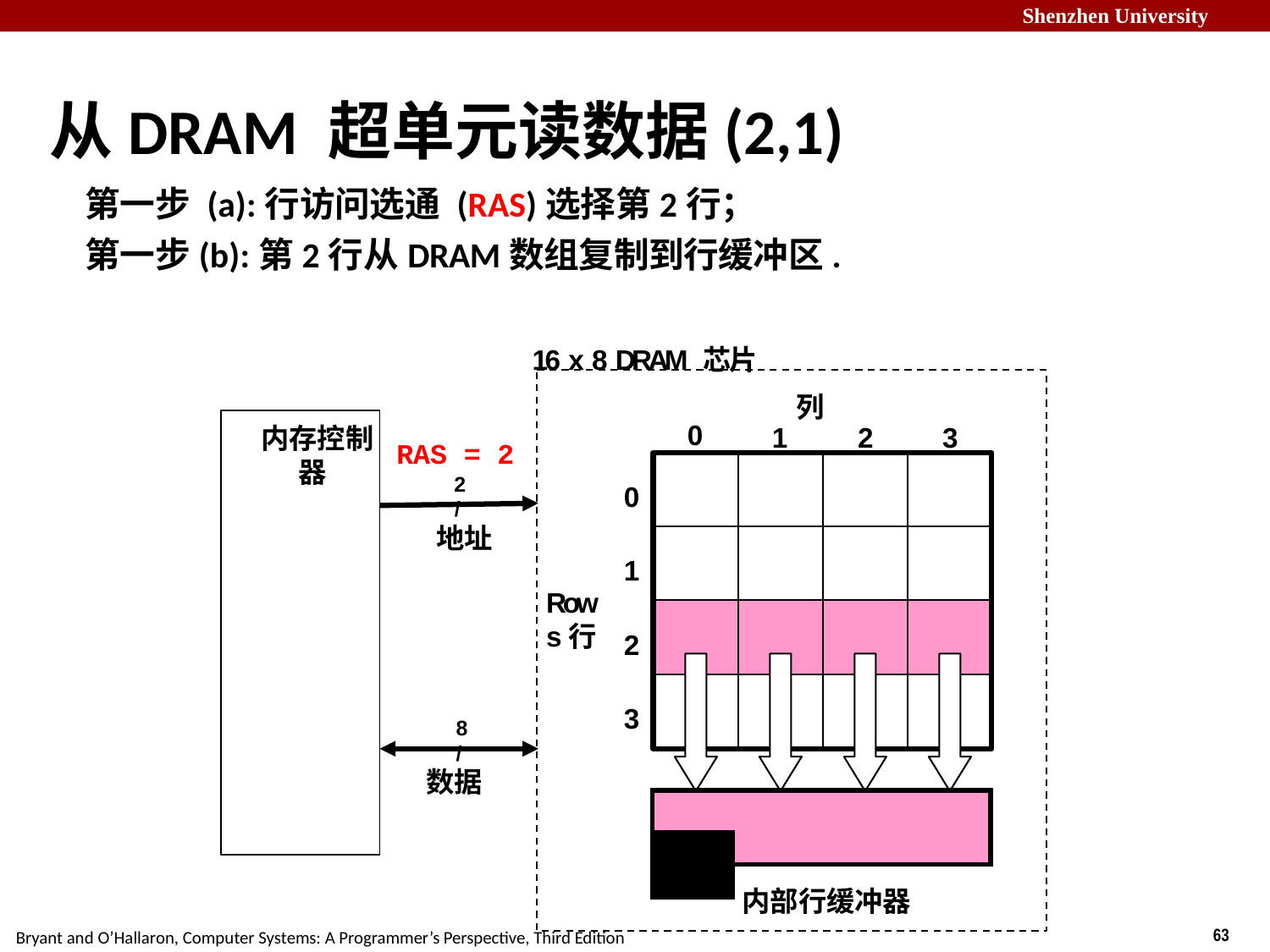

# 从DRAM 超单元读数据(2,1)
第一步 (a):行访问选通 (RAS)选择第2行；
第一步(b):第2行从DRAM数组复制到行缓冲区.

16 x 8 DRAM 芯片

列

0
1
2
3
内存控制器
RAS = 2
2
/
地址

0

1
Rows行

2

3
8
/

数据
|  |  |  |  |
| --- | --- | --- | --- |
内部行缓冲器